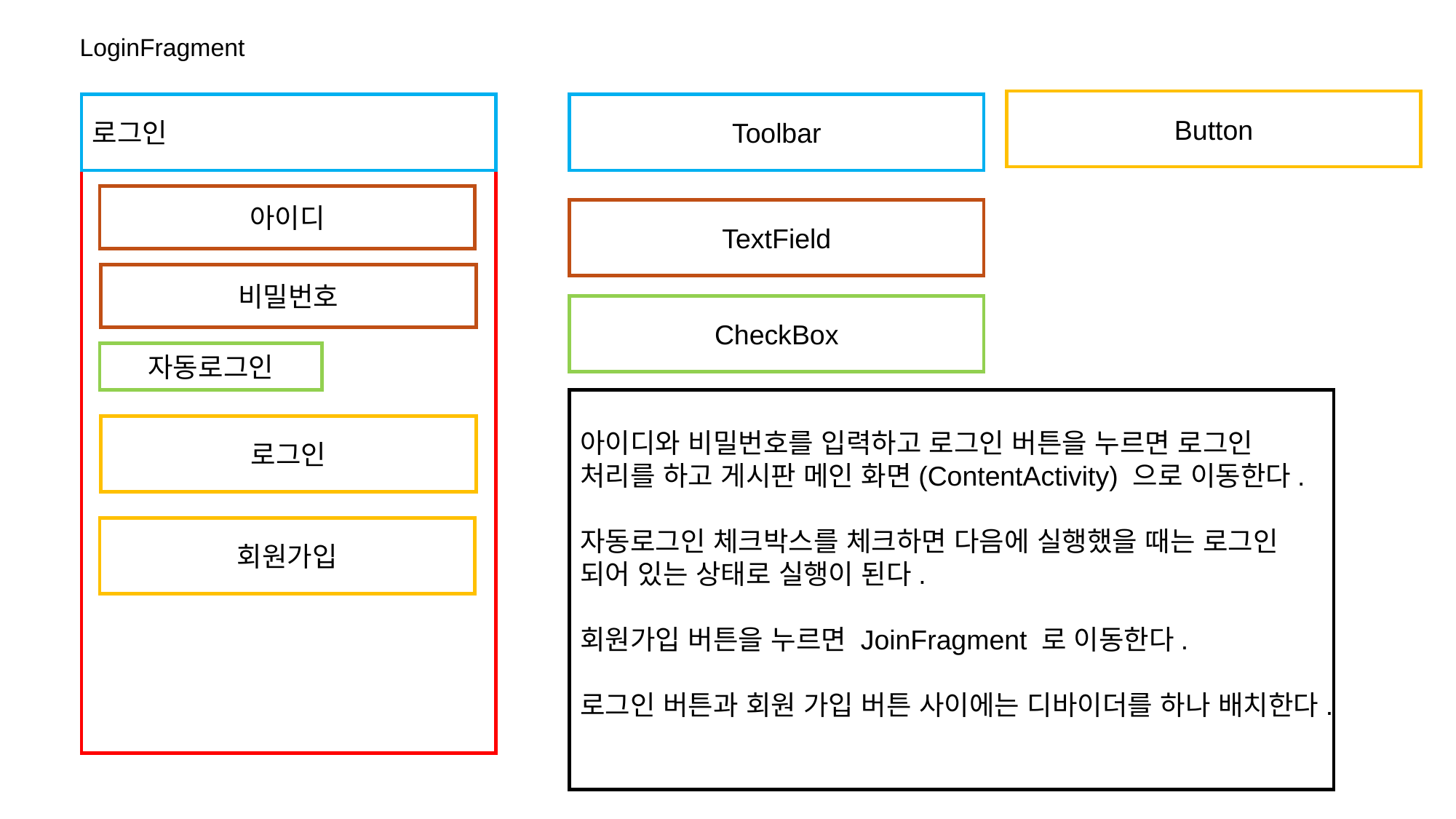

LoginFragment
Button
로그인

Toolbar
아이디
TextField
비밀번호
CheckBox
자동로그인
아이디와 비밀번호를 입력하고 로그인 버튼을 누르면 로그인 처리를 하고 게시판 메인 화면(ContentActivity) 으로 이동한다.

자동로그인 체크박스를 체크하면 다음에 실행했을 때는 로그인 되어 있는 상태로 실행이 된다.

회원가입 버튼을 누르면 JoinFragment 로 이동한다.

로그인 버튼과 회원 가입 버튼 사이에는 디바이더를 하나 배치한다.

로그인
회원가입